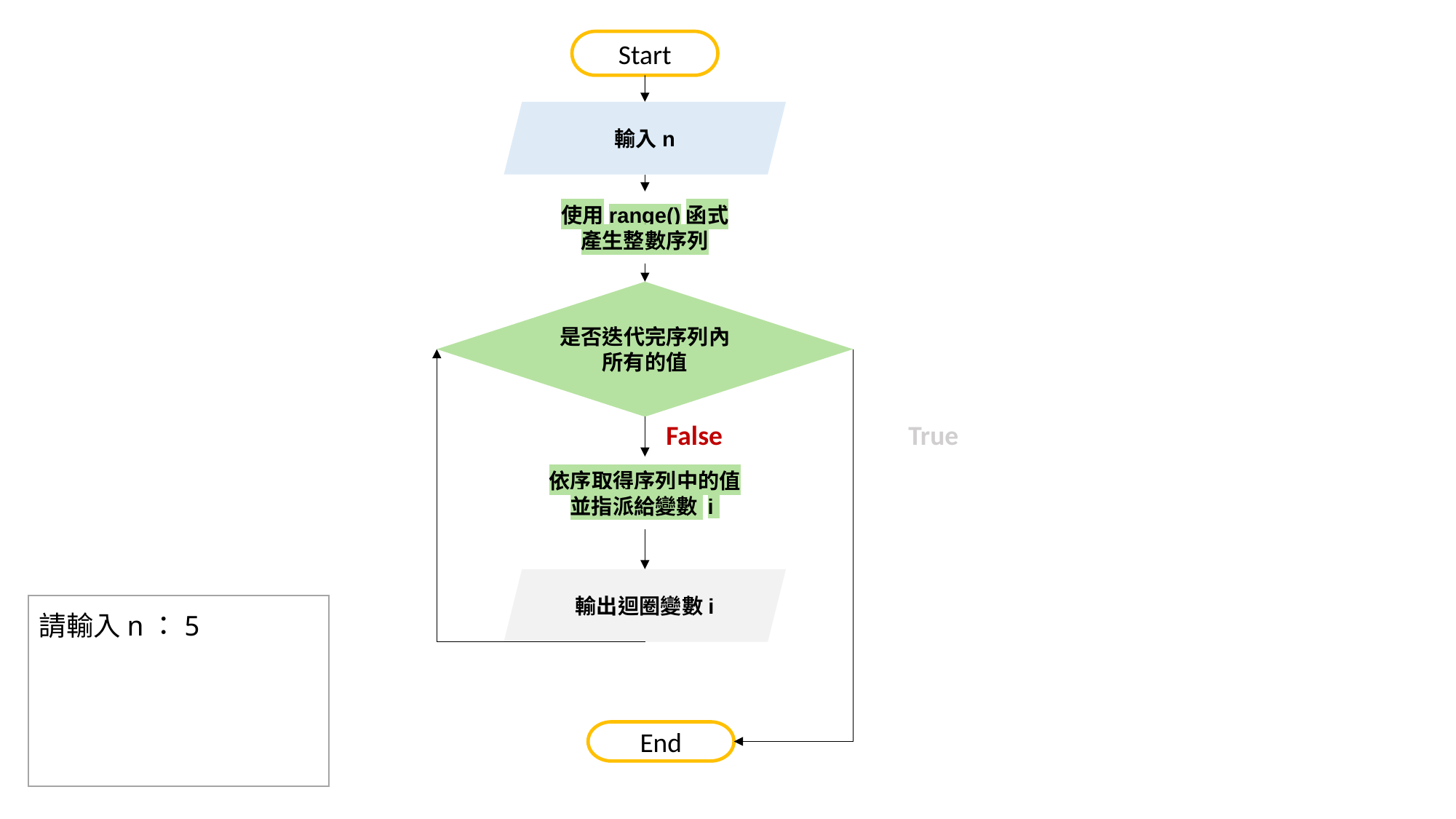

Start
輸入n
使用range()函式
產生整數序列
是否迭代完序列內所有的值
False
True
依序取得序列中的值
並指派給變數 i
輸出迴圈變數i
請輸入n：5

End